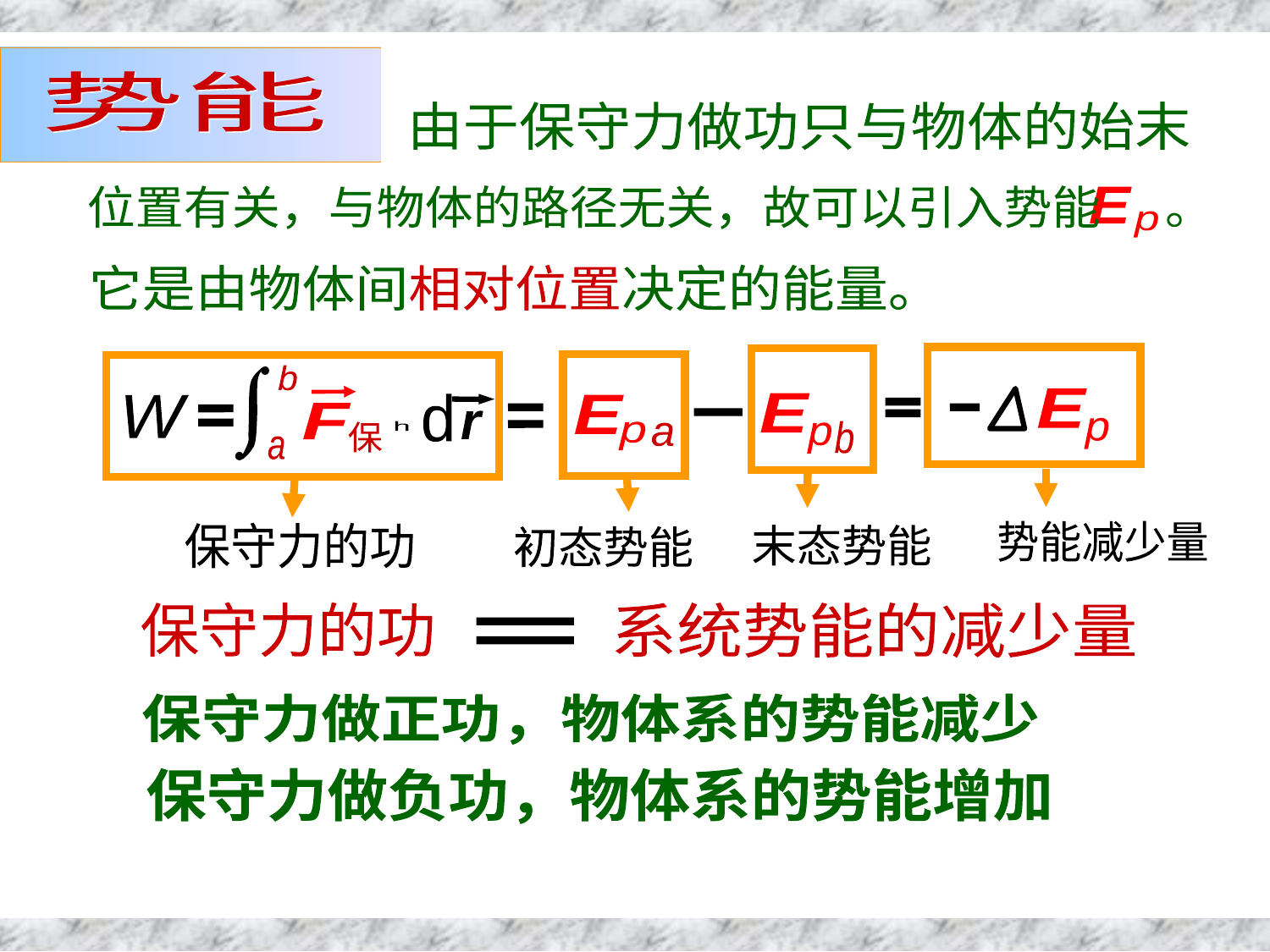

势能定义

势能
势能
由于保守力做功只与物体的始末
位置有关，与物体的路径无关，故可以引入势能      。
E
p
它是由物体间相对位置决定的能量。

相对位置

势能减少量

末态势能

初态势能

保守力的功
b

E
d
E
W

r
F

h
b
保
p
p
a
a

E

p

保守力的功
系统势能的减少量
保守力做正功，物体系的势能减少
保守力做负功，物体系的势能增加